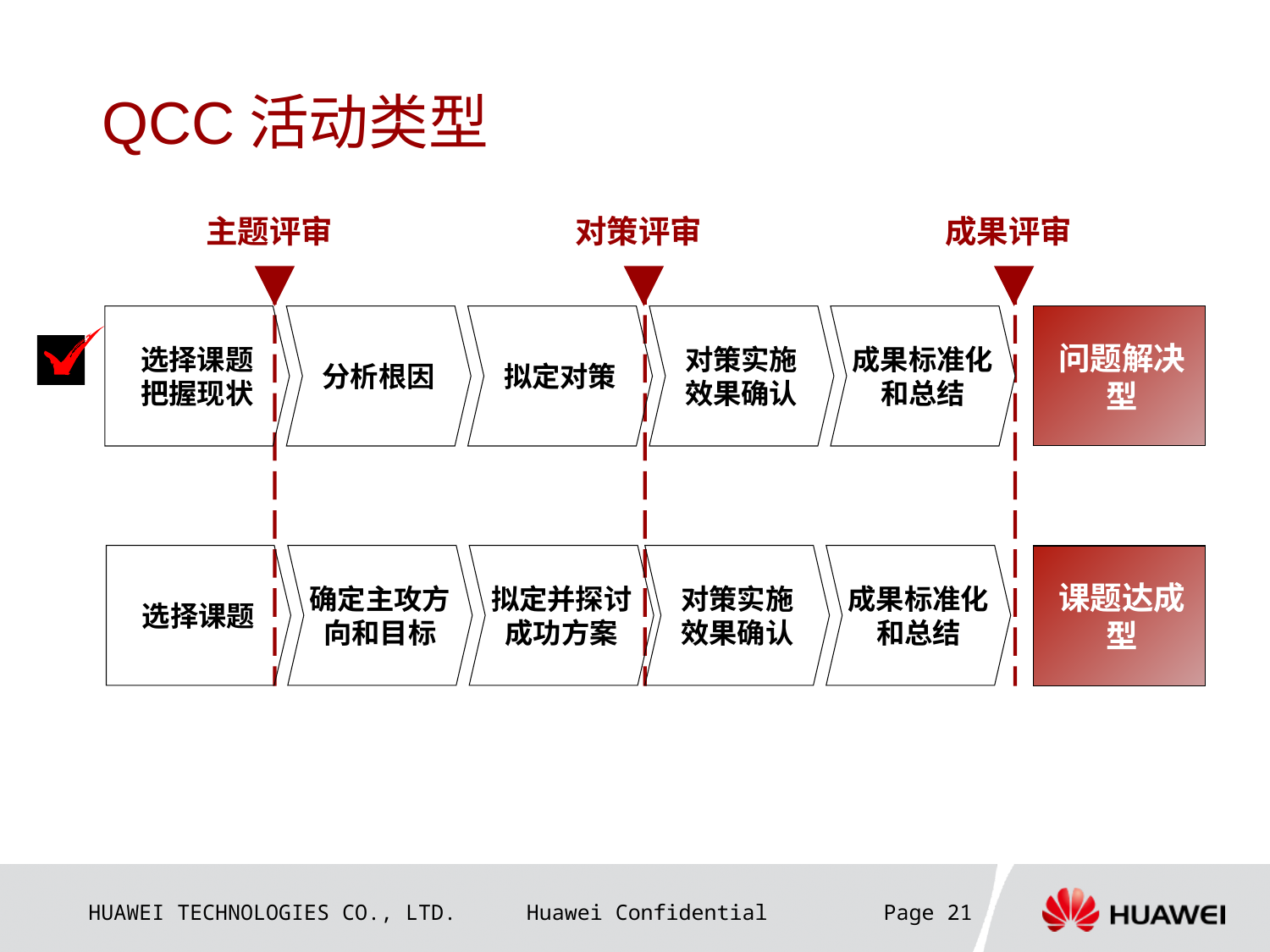

# QCC活动类型
主题评审
对策评审
成果评审

选择课题
把握现状

分析根因

拟定对策

对策实施
效果确认

成果标准化和总结

问题解决型

选择课题

确定主攻方向和目标

拟定并探讨成功方案

对策实施
效果确认

成果标准化和总结

课题达成型
Page 21